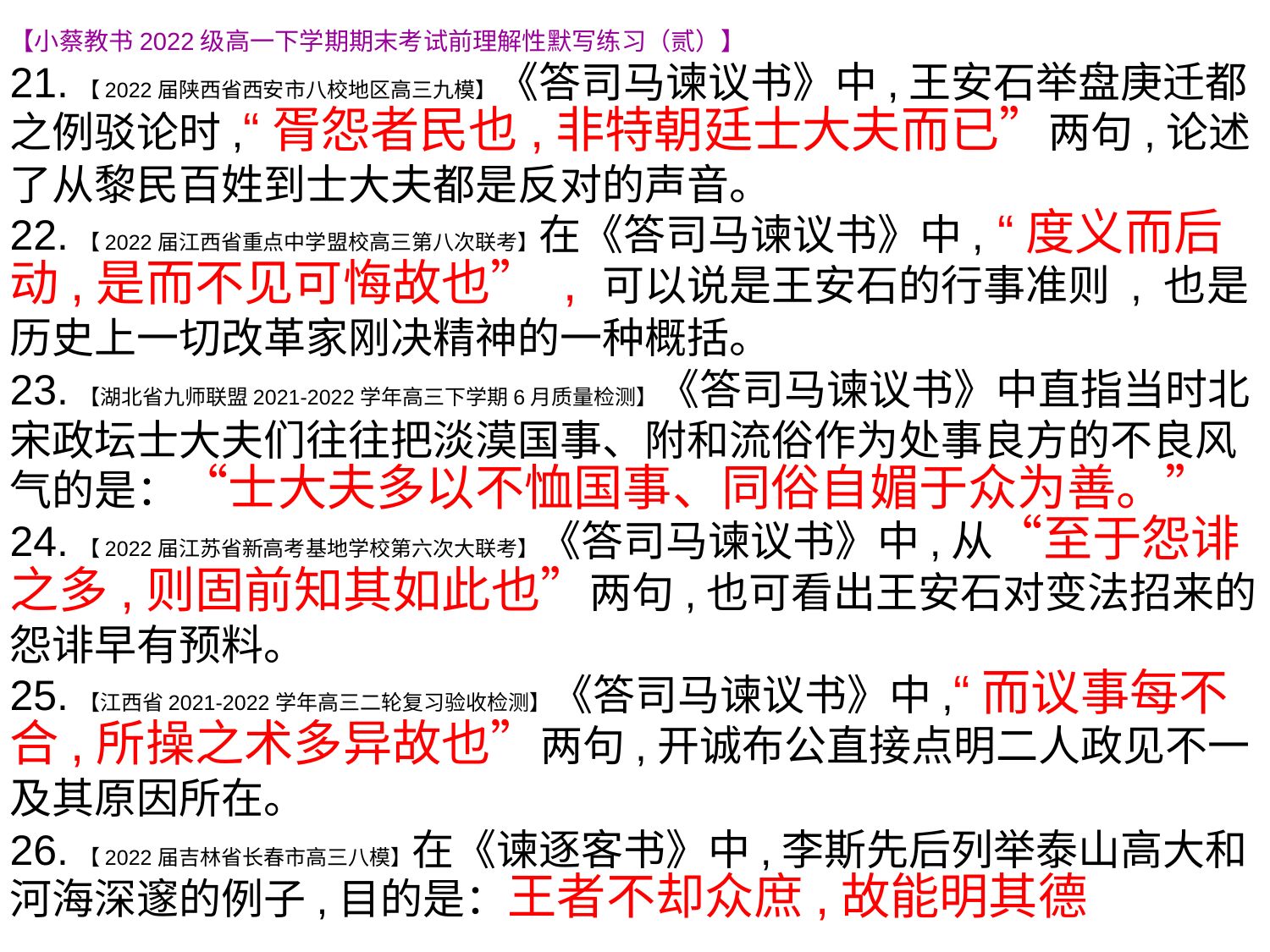

【小蔡教书2022级高一下学期期末考试前理解性默写练习（贰）】
21.【2022届陕西省西安市八校地区高三九模】《答司马谏议书》中,王安石举盘庚迁都之例驳论时,“胥怨者民也,非特朝廷士大夫而已”两句,论述了从黎民百姓到士大夫都是反对的声音。
22.【2022届江西省重点中学盟校高三第八次联考】在《答司马谏议书》中, “度义而后动,是而不见可悔故也” , 可以说是王安石的行事准则 , 也是历史上一切改革家刚决精神的一种概括。
23.【湖北省九师联盟2021-2022学年高三下学期6月质量检测】《答司马谏议书》中直指当时北宋政坛士大夫们往往把淡漠国事、附和流俗作为处事良方的不良风气的是：“士大夫多以不恤国事、同俗自媚于众为善。”
24.【2022届江苏省新高考基地学校第六次大联考】《答司马谏议书》中,从“至于怨诽之多,则固前知其如此也”两句,也可看出王安石对变法招来的怨诽早有预料。
25.【江西省2021-2022学年高三二轮复习验收检测】《答司马谏议书》中,“而议事每不合,所操之术多异故也”两句,开诚布公直接点明二人政见不一及其原因所在。
26.【2022届吉林省长春市高三八模】在《谏逐客书》中,李斯先后列举泰山高大和河海深邃的例子,目的是：王者不却众庶,故能明其德